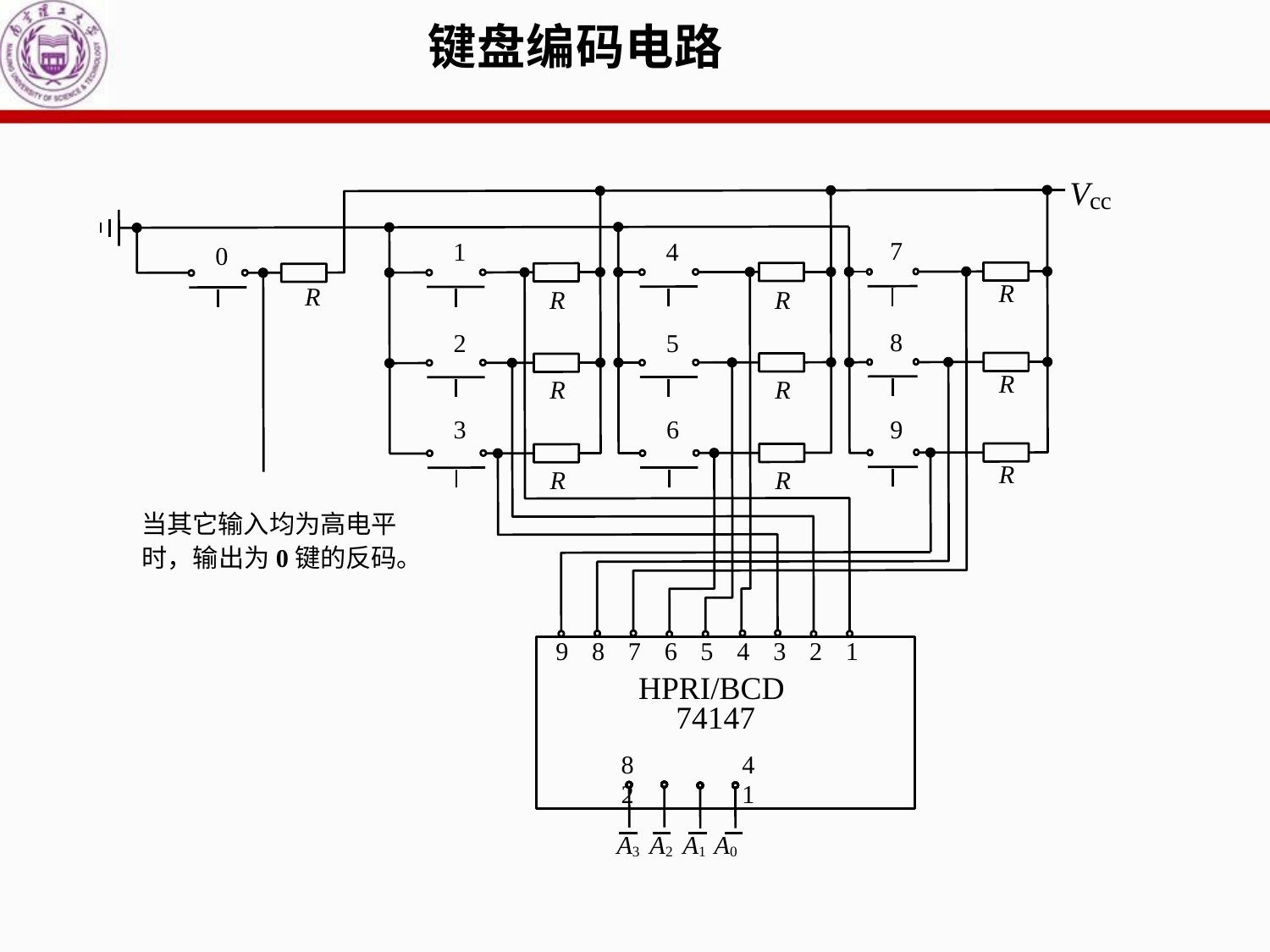

# 键盘编码电路
Vcc

7
4
1
0

R
R
R
R

8
5
2

R
R
R

9
6
3

R
R
R

当其它输入均为高电平
时，输出为0键的反码。

9	8	7	6	5	4	3	2	1
HPRI/BCD  74147
8	4	2	1

A3   A2   A1  A0